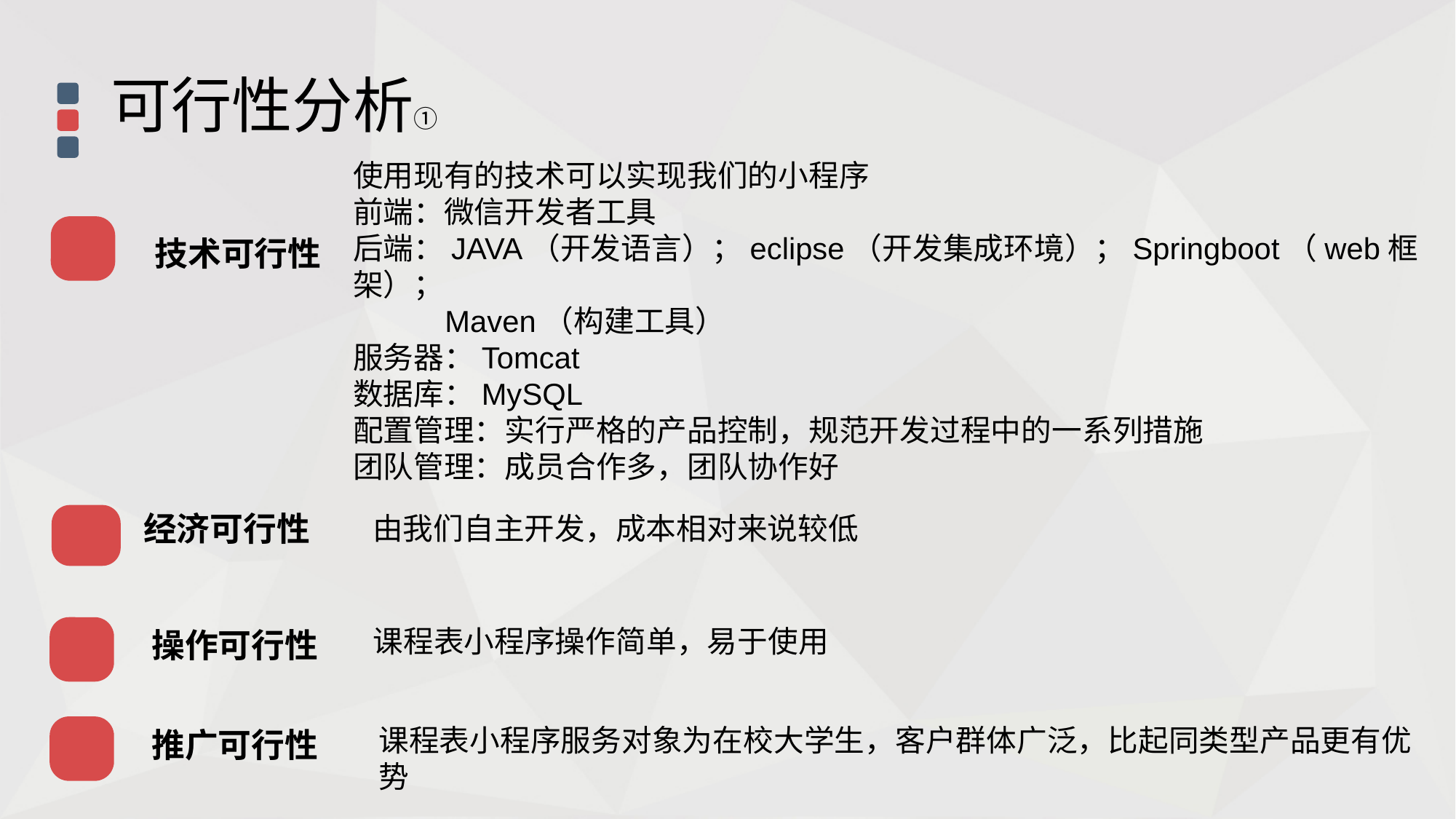

可行性分析①
使用现有的技术可以实现我们的小程序
前端：微信开发者工具
后端：JAVA（开发语言）；eclipse（开发集成环境）；Springboot（web框架）；
           Maven（构建工具）
服务器：Tomcat
数据库：MySQL
配置管理：实行严格的产品控制，规范开发过程中的一系列措施
团队管理：成员合作多，团队协作好

技术可行性
经济可行性
由我们自主开发，成本相对来说较低

操作可行性
课程表小程序操作简单，易于使用

推广可行性
课程表小程序服务对象为在校大学生，客户群体广泛，比起同类型产品更有优势